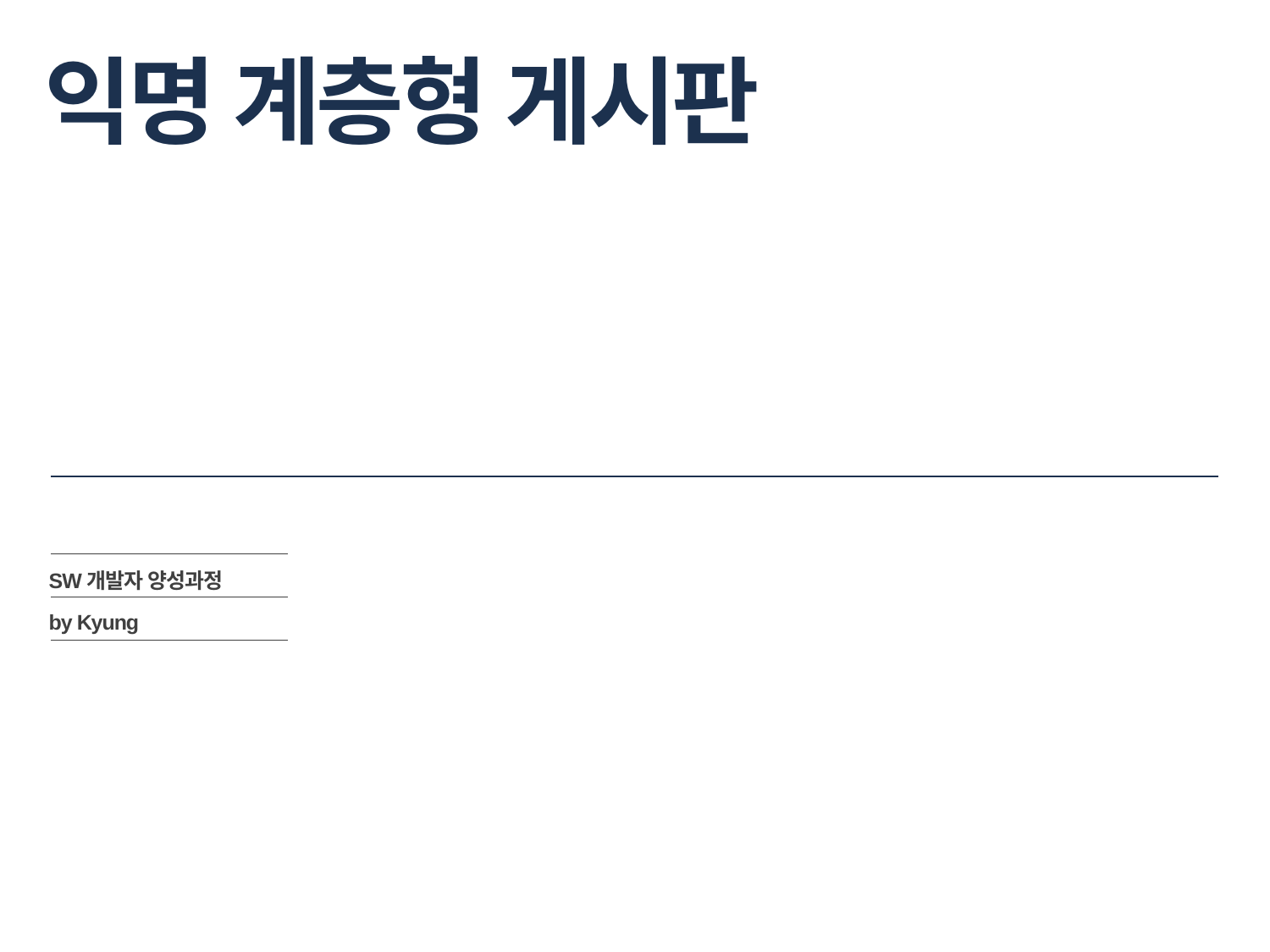

# 익명 계층형 게시판
SW개발자 양성과정
by Kyung